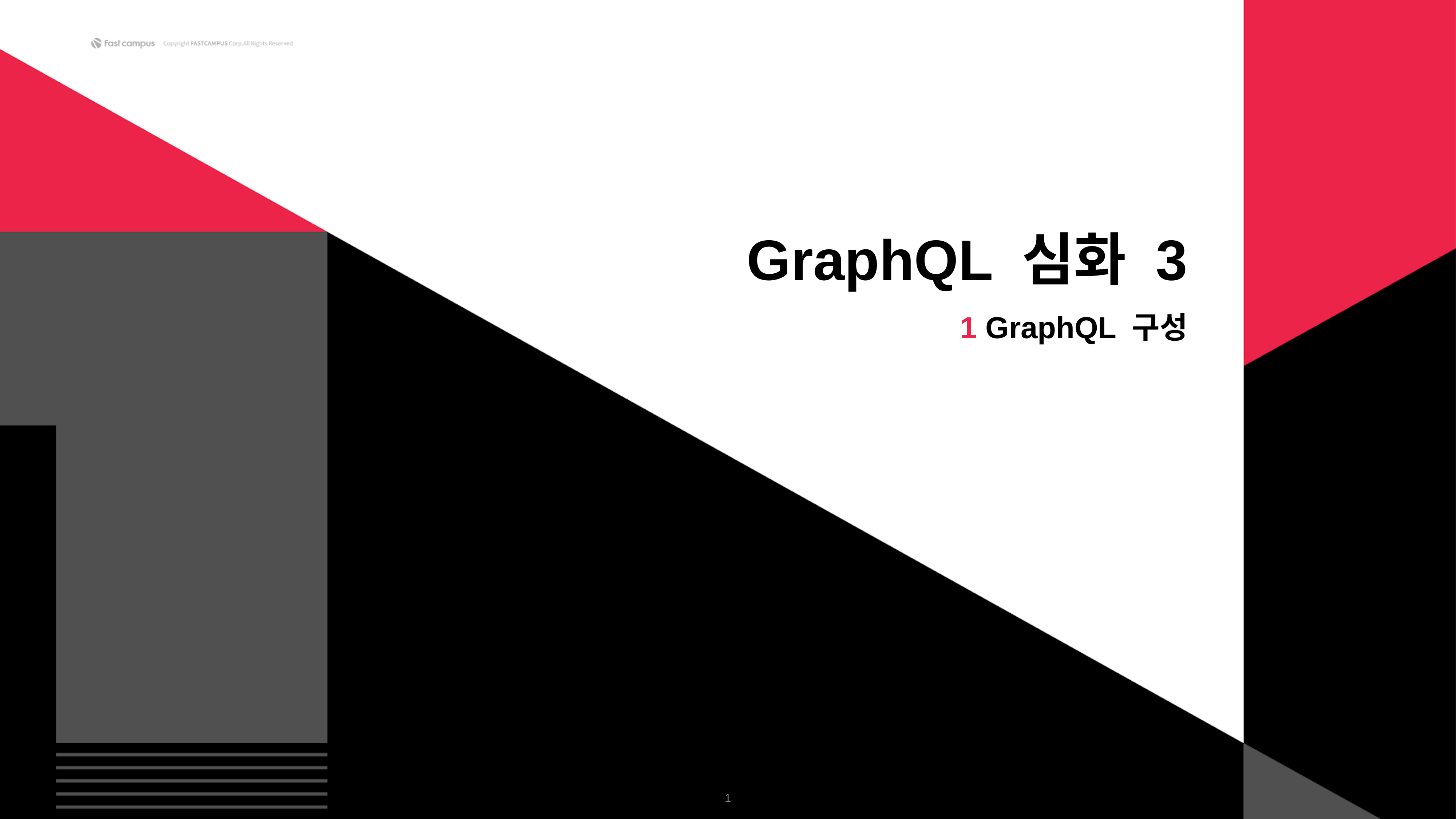

GraphQL 심화 3

1 GraphQL 구성
1